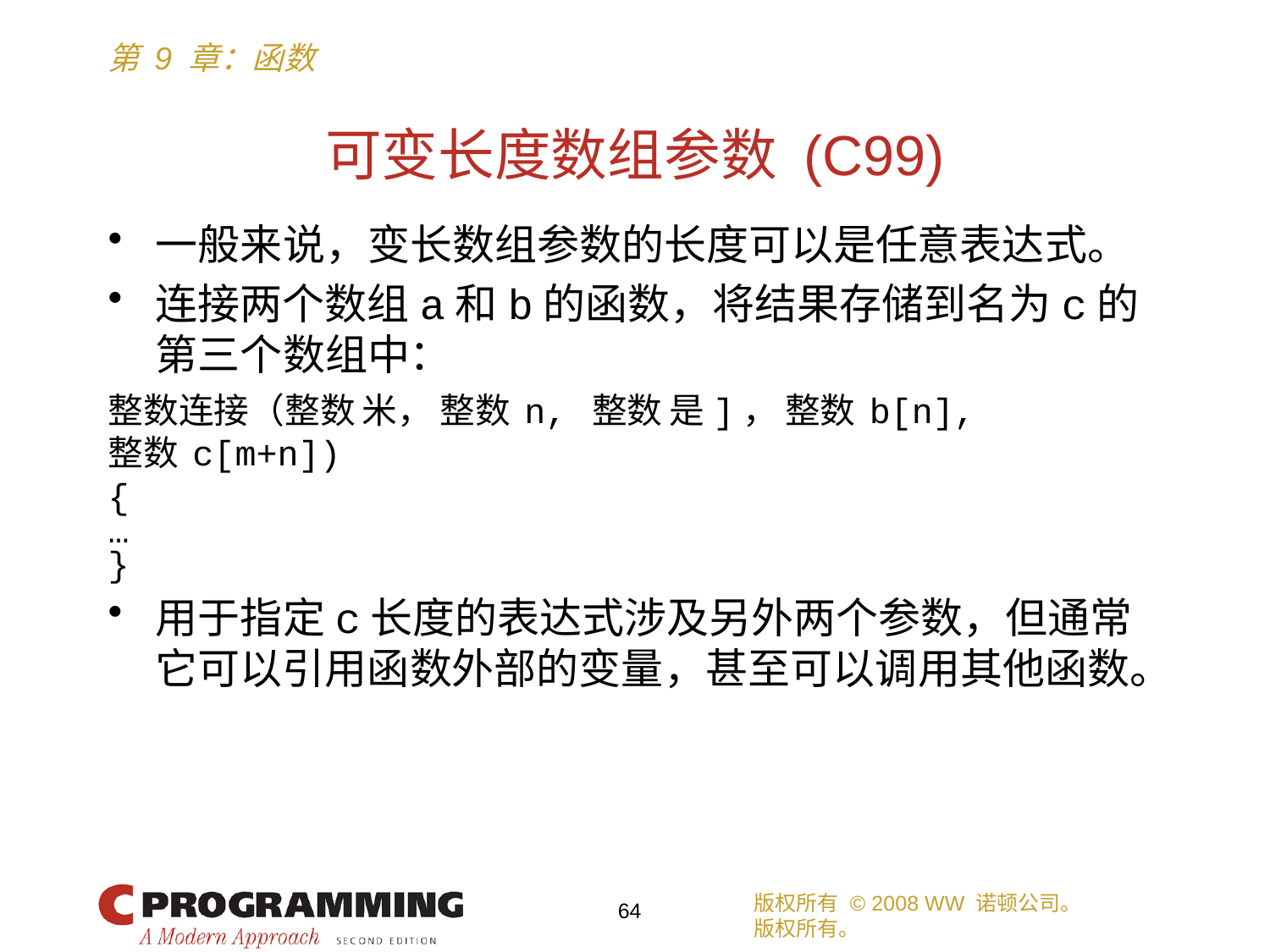

# 可变长度数组参数 (C99)
一般来说，变长数组参数的长度可以是任意表达式。
连接两个数组a和b的函数，将结果存储到名为c的第三个数组中：
整数连接（整数 米， 整数 n, 整数 是]， 整数 b[n],
整数 c[m+n])
{
…
}
用于指定c长度的表达式涉及另外两个参数，但通常它可以引用函数外部的变量，甚至可以调用其他函数。
版权所有 © 2008 WW 诺顿公司。
版权所有。
64